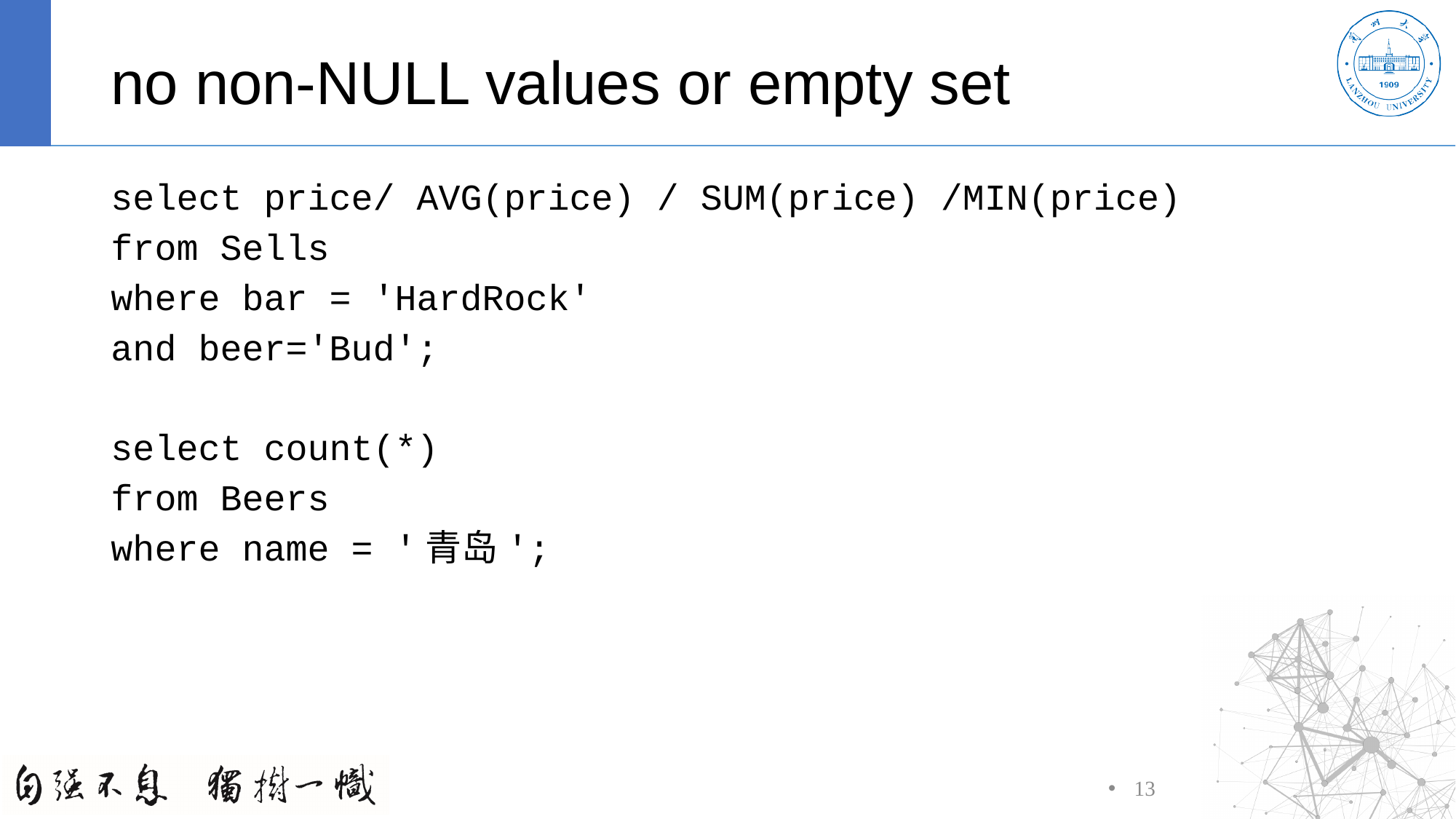

# no non-NULL values or empty set
select price/ AVG(price) / SUM(price) /MIN(price)
from Sells
where bar = 'HardRock'
and beer='Bud';

select count(*)
from Beers
where name = '青岛';
13